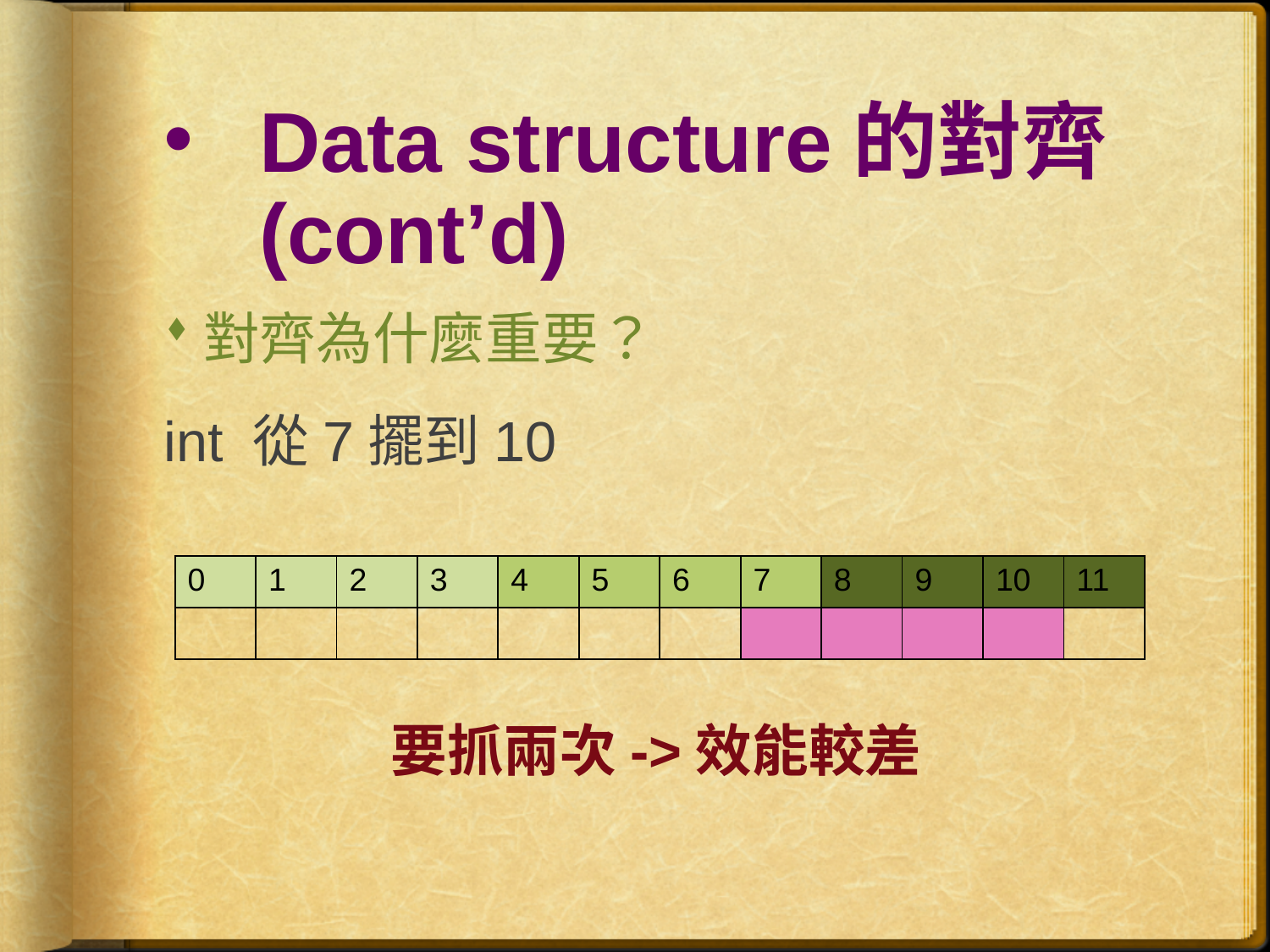

# Data structure的對齊(cont’d)
對齊為什麼重要？
int 從7擺到10

要抓兩次->效能較差
| 0 | 1 | 2 | 3 | 4 | 5 | 6 | 7 | 8 | 9 | 10 | 11 |
| --- | --- | --- | --- | --- | --- | --- | --- | --- | --- | --- | --- |
|  |  |  |  |  |  |  |  |  |  |  |  |